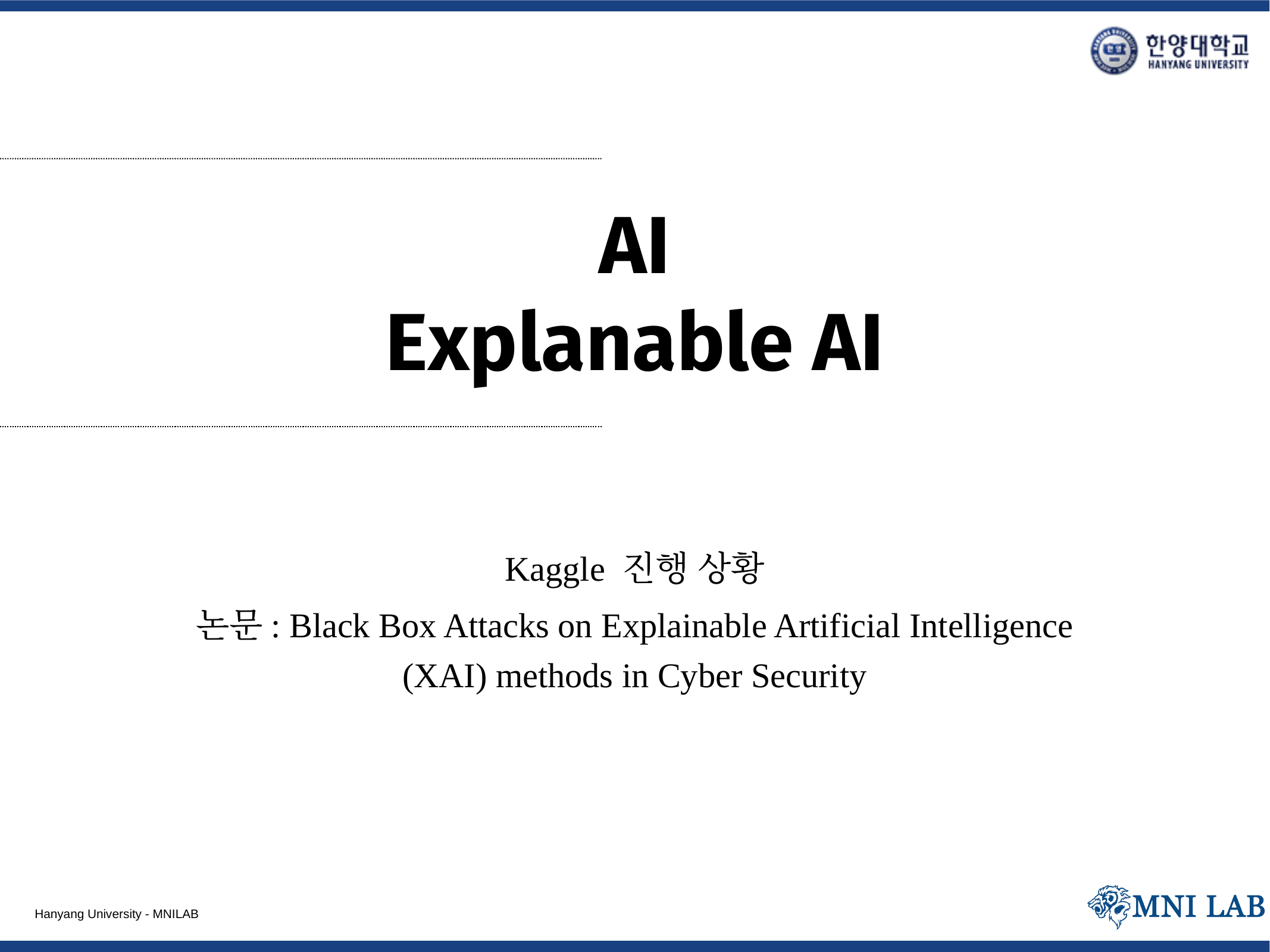

# AI Explanable AI
Kaggle 진행 상황
논문: Black Box Attacks on Explainable Artificial Intelligence (XAI) methods in Cyber Security